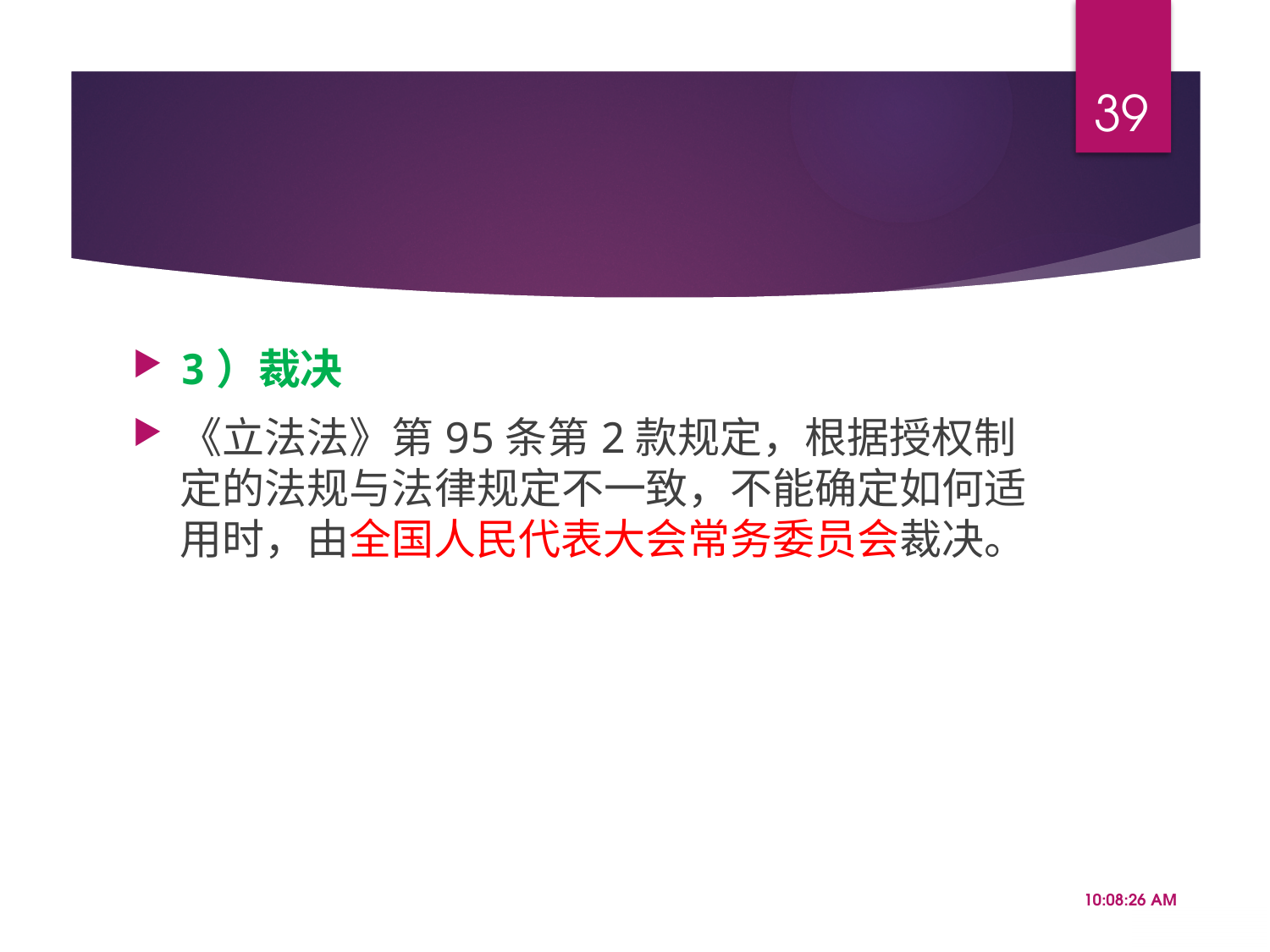

39
#
3）裁决
《立法法》第95条第2款规定，根据授权制定的法规与法律规定不一致，不能确定如何适用时，由全国人民代表大会常务委员会裁决。

10:08:26 AM